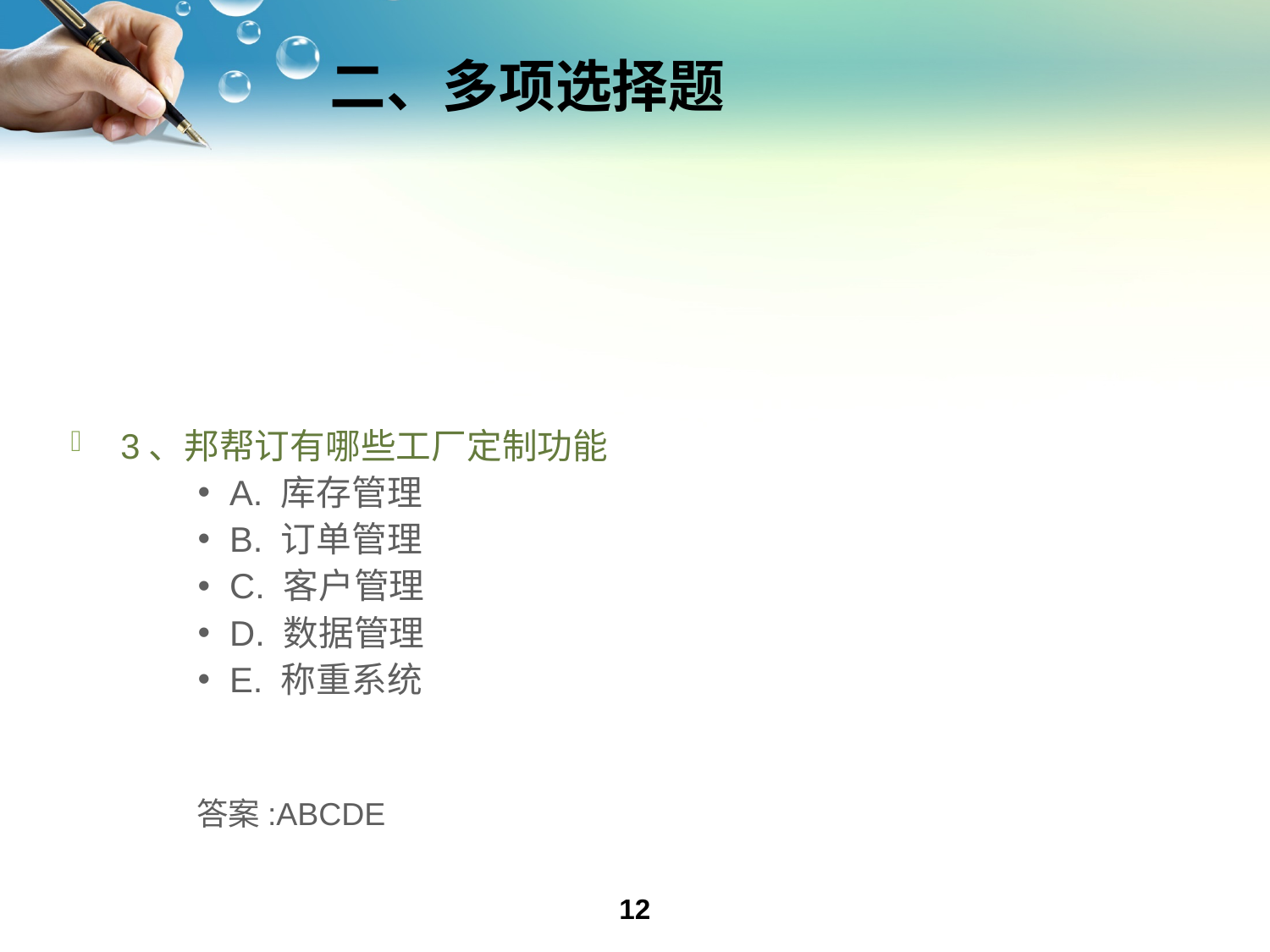

# 二、多项选择题

3、邦帮订有哪些工厂定制功能
A. 库存管理
B. 订单管理
C. 客户管理
D. 数据管理
E. 称重系统

答案:ABCDE
12